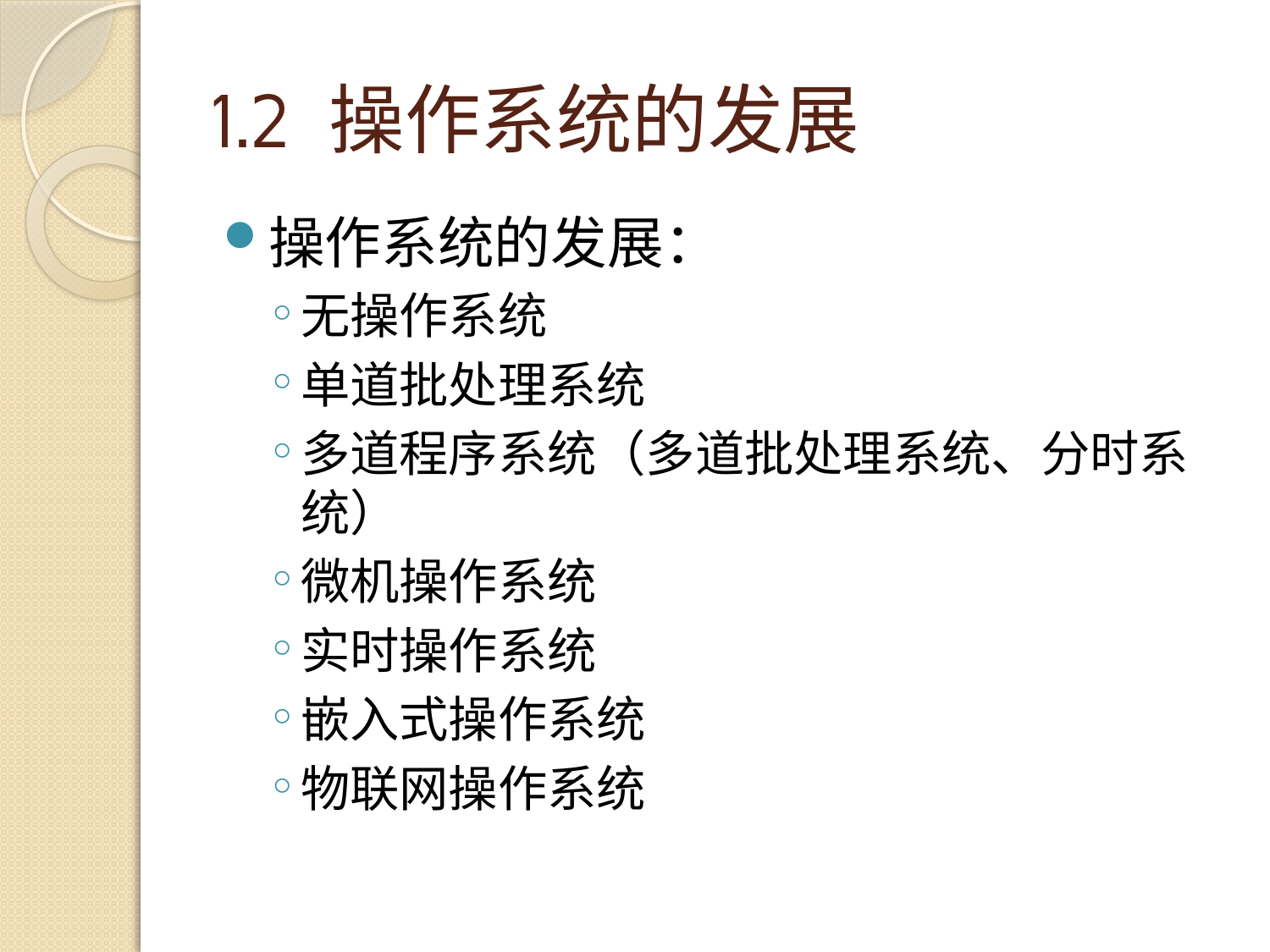

# 1.2 操作系统的发展
操作系统的发展：
无操作系统
单道批处理系统
多道程序系统（多道批处理系统、分时系统）
微机操作系统
实时操作系统
嵌入式操作系统
物联网操作系统